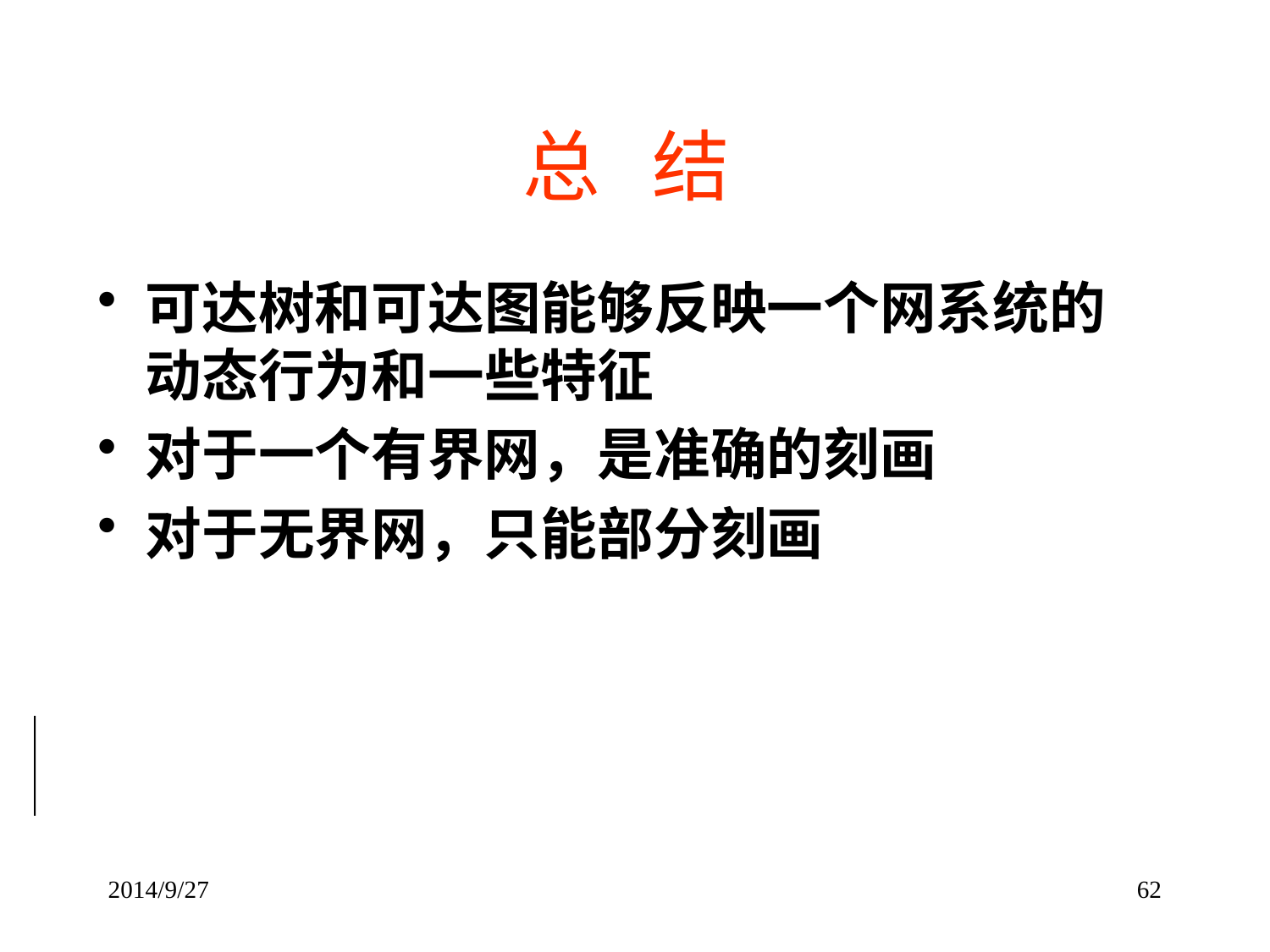

# 总   结
可达树和可达图能够反映一个网系统的动态行为和一些特征
对于一个有界网，是准确的刻画
对于无界网，只能部分刻画
2014/9/27
62